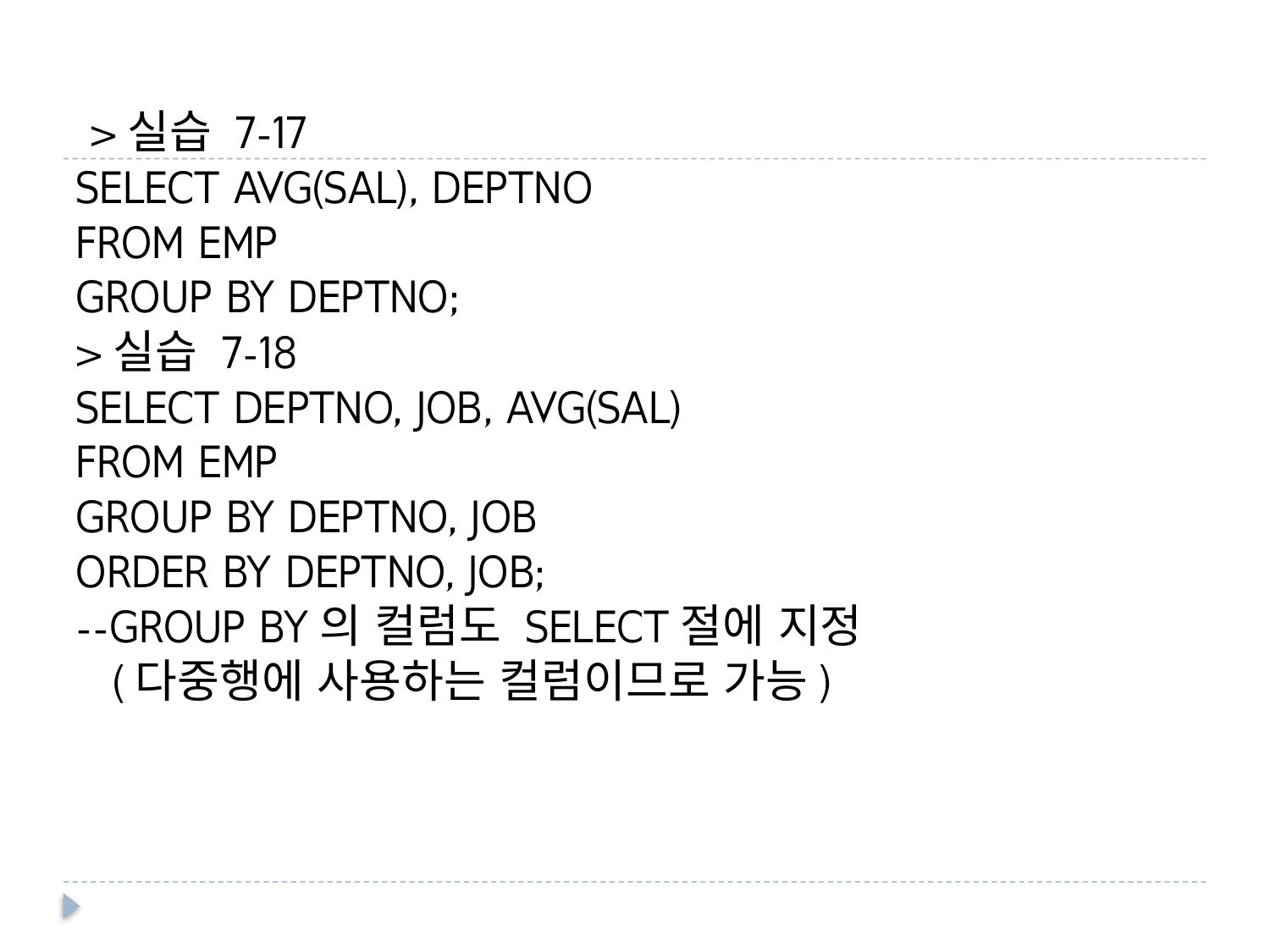

>실습 7-17
SELECT AVG(SAL), DEPTNO
FROM EMP
GROUP BY DEPTNO;
>실습 7-18
SELECT DEPTNO, JOB, AVG(SAL)
FROM EMP
GROUP BY DEPTNO, JOB
ORDER BY DEPTNO, JOB;
--GROUP BY의 컬럼도 SELECT절에 지정
  (다중행에 사용하는 컬럼이므로 가능)